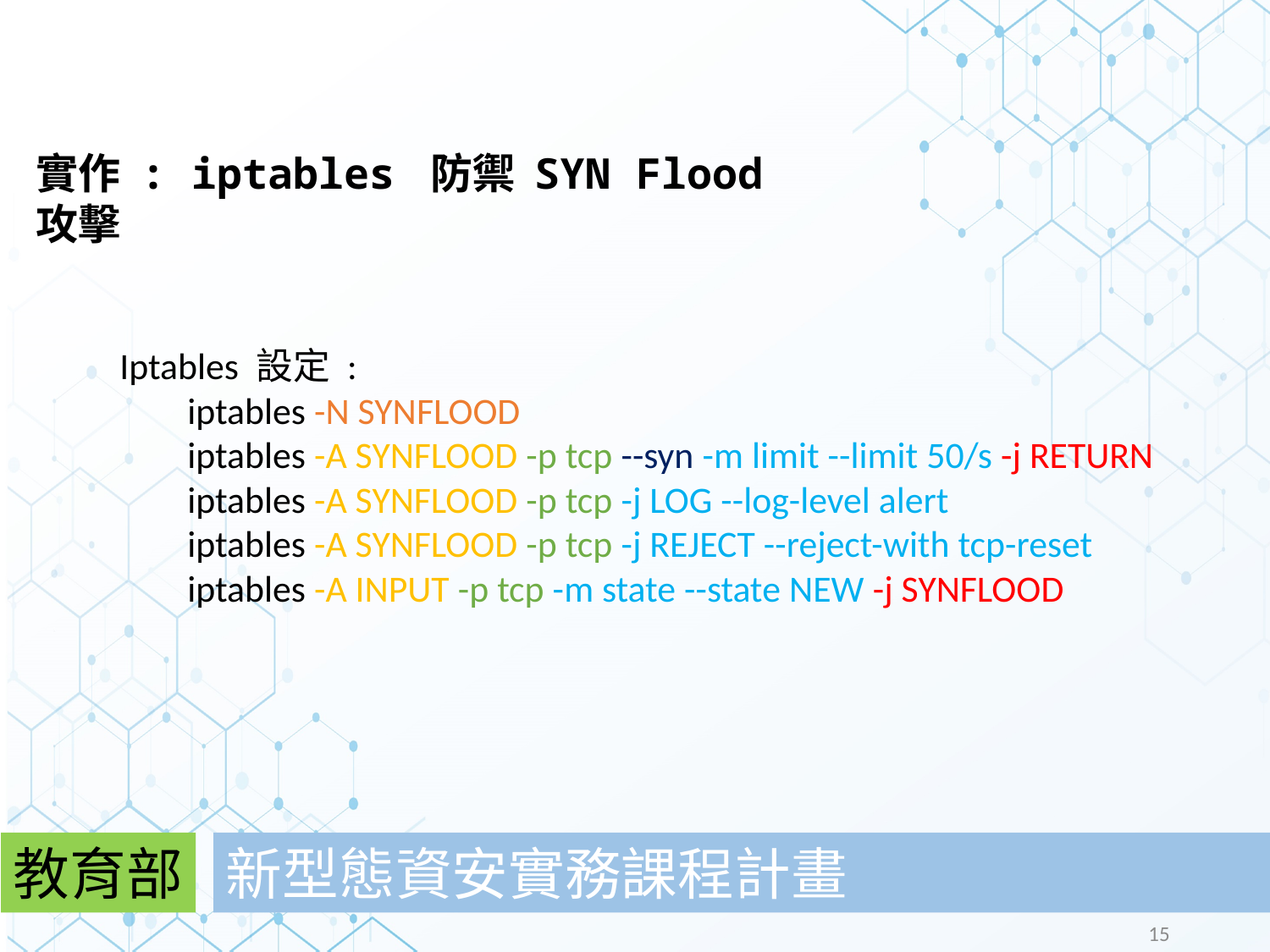

實作 : iptables 防禦 SYN Flood 攻擊
Iptables 設定 :
        iptables -N SYNFLOOD
        iptables -A SYNFLOOD -p tcp --syn -m limit --limit 50/s -j RETURN
        iptables -A SYNFLOOD -p tcp -j LOG --log-level alert
        iptables -A SYNFLOOD -p tcp -j REJECT --reject-with tcp-reset
        iptables -A INPUT -p tcp -m state --state NEW -j SYNFLOOD
教育部
新型態資安實務課程計畫
15